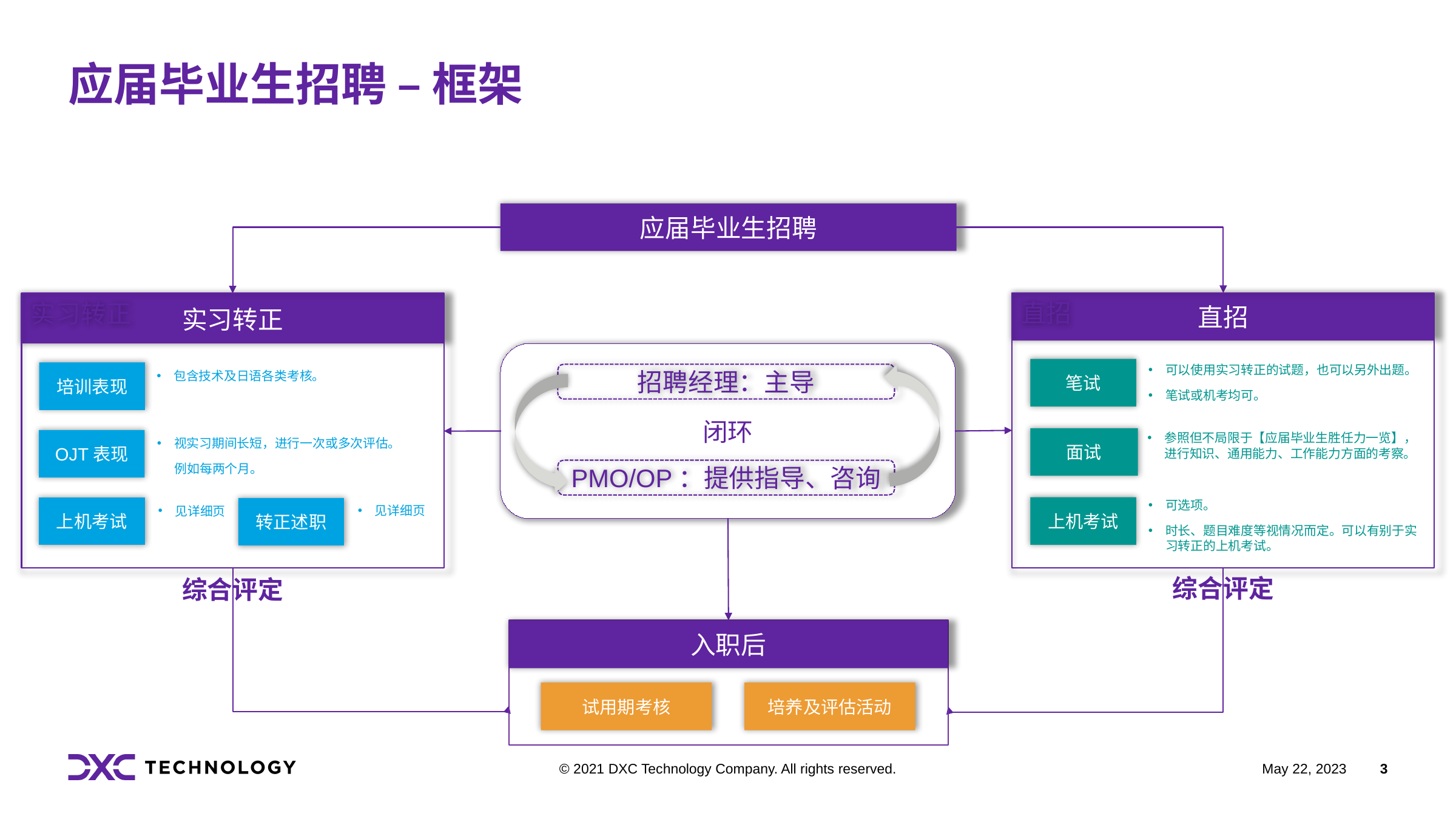

# 应届毕业生招聘 – 框架
应届毕业生招聘
直招
直招
可以使用实习转正的试题，也可以另外出题。
笔试或机考均可。
笔试
参照但不局限于【应届毕业生胜任力一览】，进行知识、通用能力、工作能力方面的考察。
面试
可选项。
时长、题目难度等视情况而定。可以有别于实习转正的上机考试。
上机考试
实习转正
实习转正
包含技术及日语各类考核。
培训表现
视实习期间长短，进行一次或多次评估。
     例如每两个月。
OJT表现
见详细页
见详细页
上机考试
转正述职
闭环

招聘经理：主导

PMO/OP：提供指导、咨询
综合评定
综合评定
入职后
入职后
试用期考核
培养及评估活动